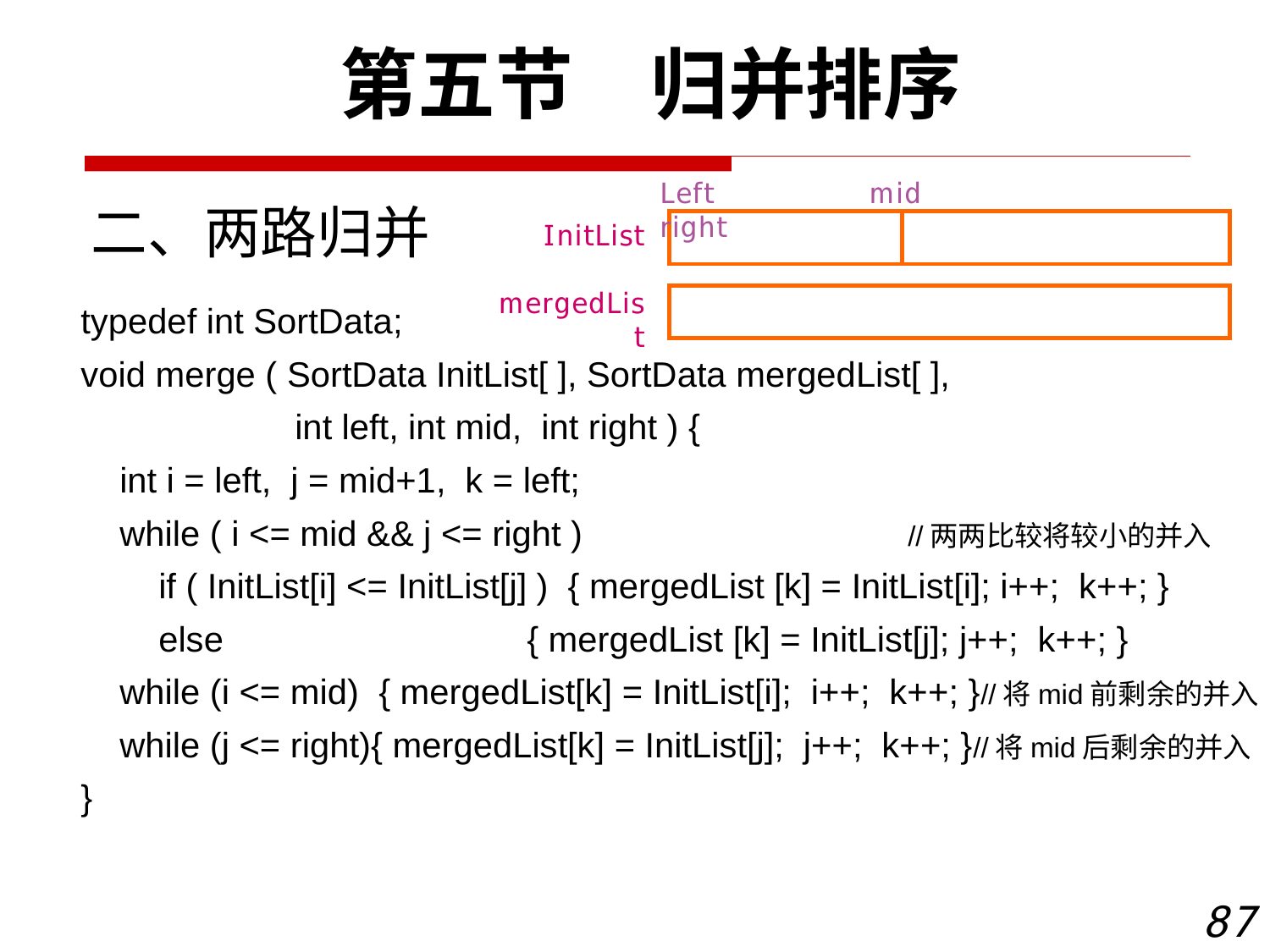

第五节　归并排序
Left	          mid		right
InitList

mergedList

二、两路归并
typedef int SortData;
void merge ( SortData InitList[ ], SortData mergedList[ ],
                      int left, int mid,  int right ) {
    int i = left,  j = mid+1,  k = left;
    while ( i <= mid && j <= right ) 			//两两比较将较小的并入
        if ( InitList[i] <= InitList[j] )  { mergedList [k] = InitList[i]; i++;  k++; }
        else 			{ mergedList [k] = InitList[j]; j++;  k++; }
    while (i <= mid)  { mergedList[k] = InitList[i];  i++;  k++; }//将mid前剩余的并入
    while (j <= right){ mergedList[k] = InitList[j];  j++;  k++; }//将mid后剩余的并入
}
87